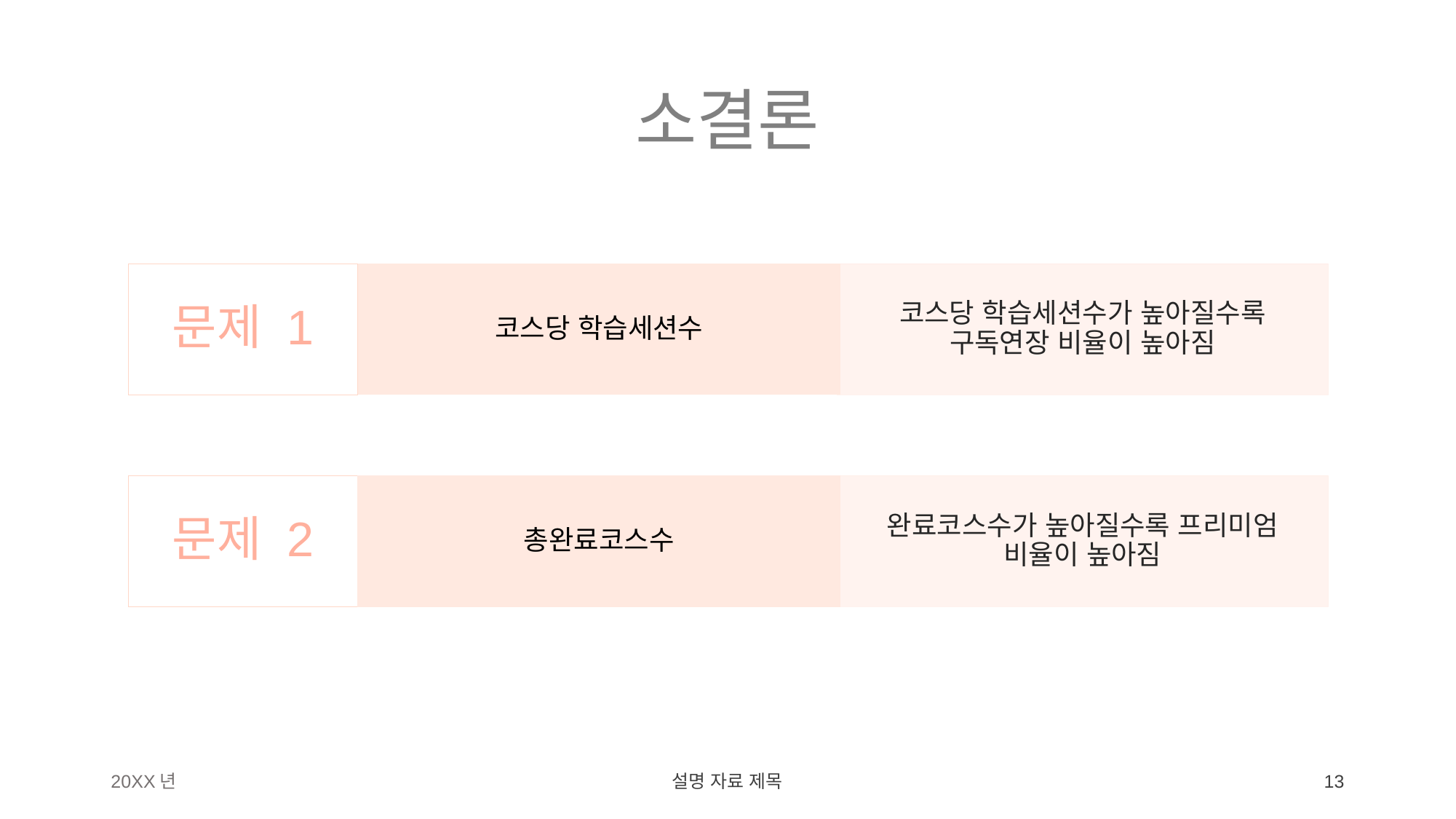

# 소결론
문제 1
코스당 학습세션수
코스당 학습세션수가 높아질수록 구독연장 비율이 높아짐
문제 2
총완료코스수
완료코스수가 높아질수록 프리미엄 비율이 높아짐
20XX년
설명 자료 제목
13